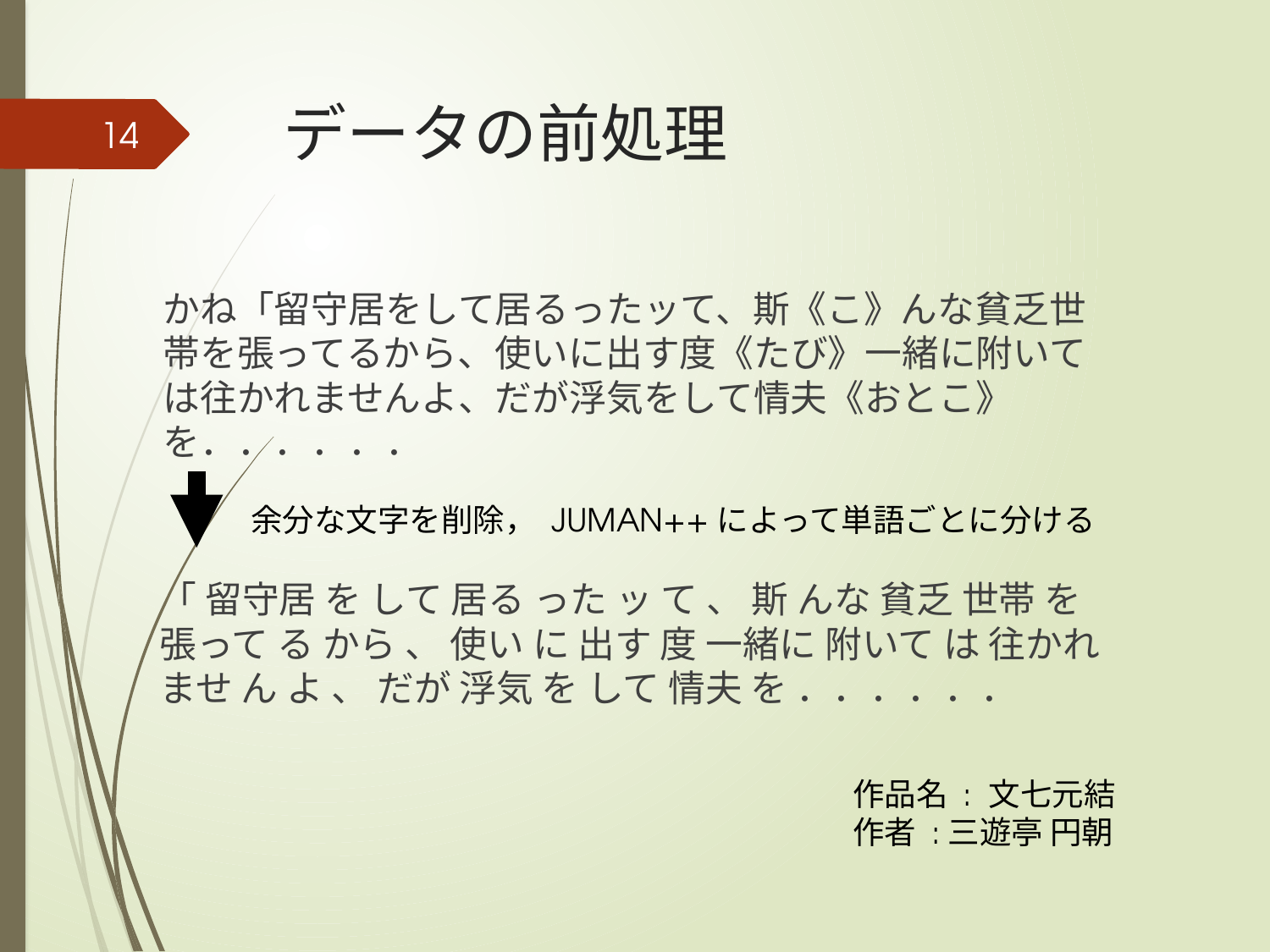

# データの前処理
14
かね「留守居をして居るったッて、斯《こ》んな貧乏世帯を張ってるから、使いに出す度《たび》一緒に附いては往かれませんよ、だが浮気をして情夫《おとこ》を．．．．．．
余分な文字を削除， JUMAN++によって単語ごとに分ける
「 留守居 を して 居る った ッ て 、 斯 んな 貧乏 世帯 を 張って る から 、 使い に 出す 度 一緒に 附いて は 往かれ ませ ん よ 、 だが 浮気 を して 情夫 を ．．．．．．
作品名 : 文七元結
作者 :三遊亭 円朝